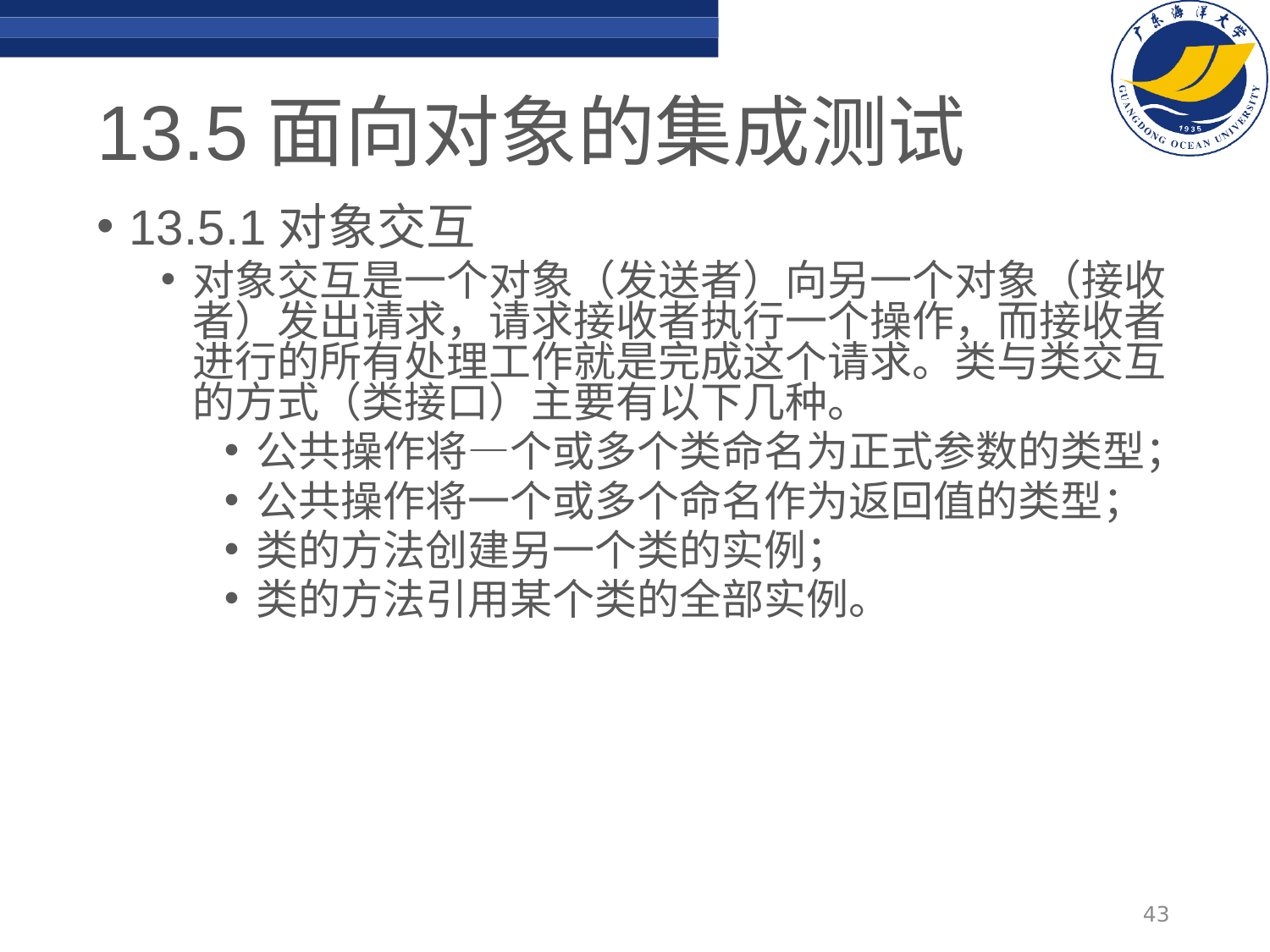

# 13.5面向对象的集成测试
13.5.1对象交互
对象交互是一个对象（发送者）向另一个对象（接收者）发出请求，请求接收者执行一个操作，而接收者进行的所有处理工作就是完成这个请求。类与类交互的方式（类接口）主要有以下几种。
公共操作将—个或多个类命名为正式参数的类型；
公共操作将一个或多个命名作为返回值的类型；
类的方法创建另一个类的实例；
类的方法引用某个类的全部实例。

43